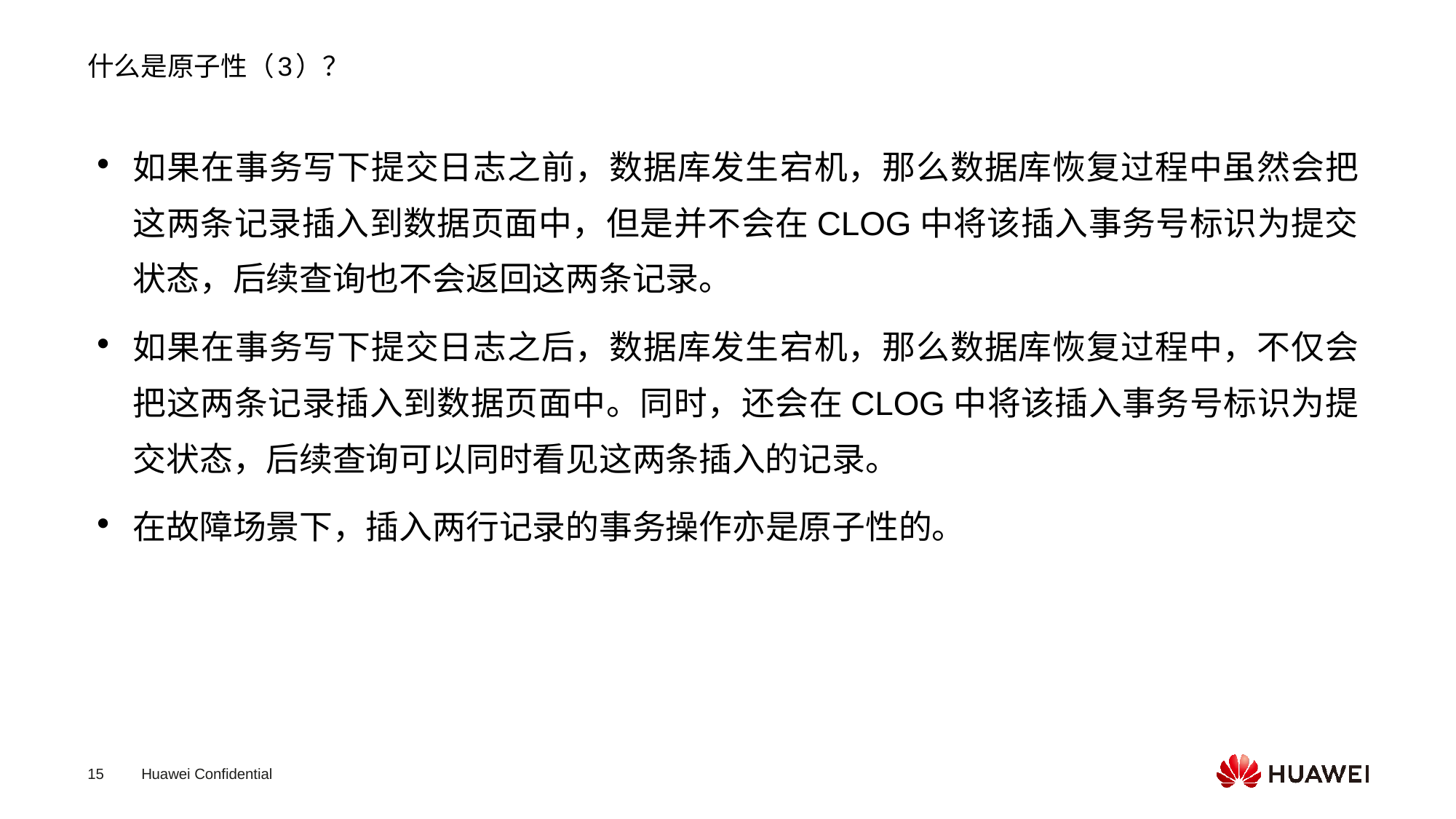

# 什么是原子性（3）？
如果在事务写下提交日志之前，数据库发生宕机，那么数据库恢复过程中虽然会把这两条记录插入到数据页面中，但是并不会在CLOG中将该插入事务号标识为提交状态，后续查询也不会返回这两条记录。
如果在事务写下提交日志之后，数据库发生宕机，那么数据库恢复过程中，不仅会把这两条记录插入到数据页面中。同时，还会在CLOG中将该插入事务号标识为提交状态，后续查询可以同时看见这两条插入的记录。
在故障场景下，插入两行记录的事务操作亦是原子性的。